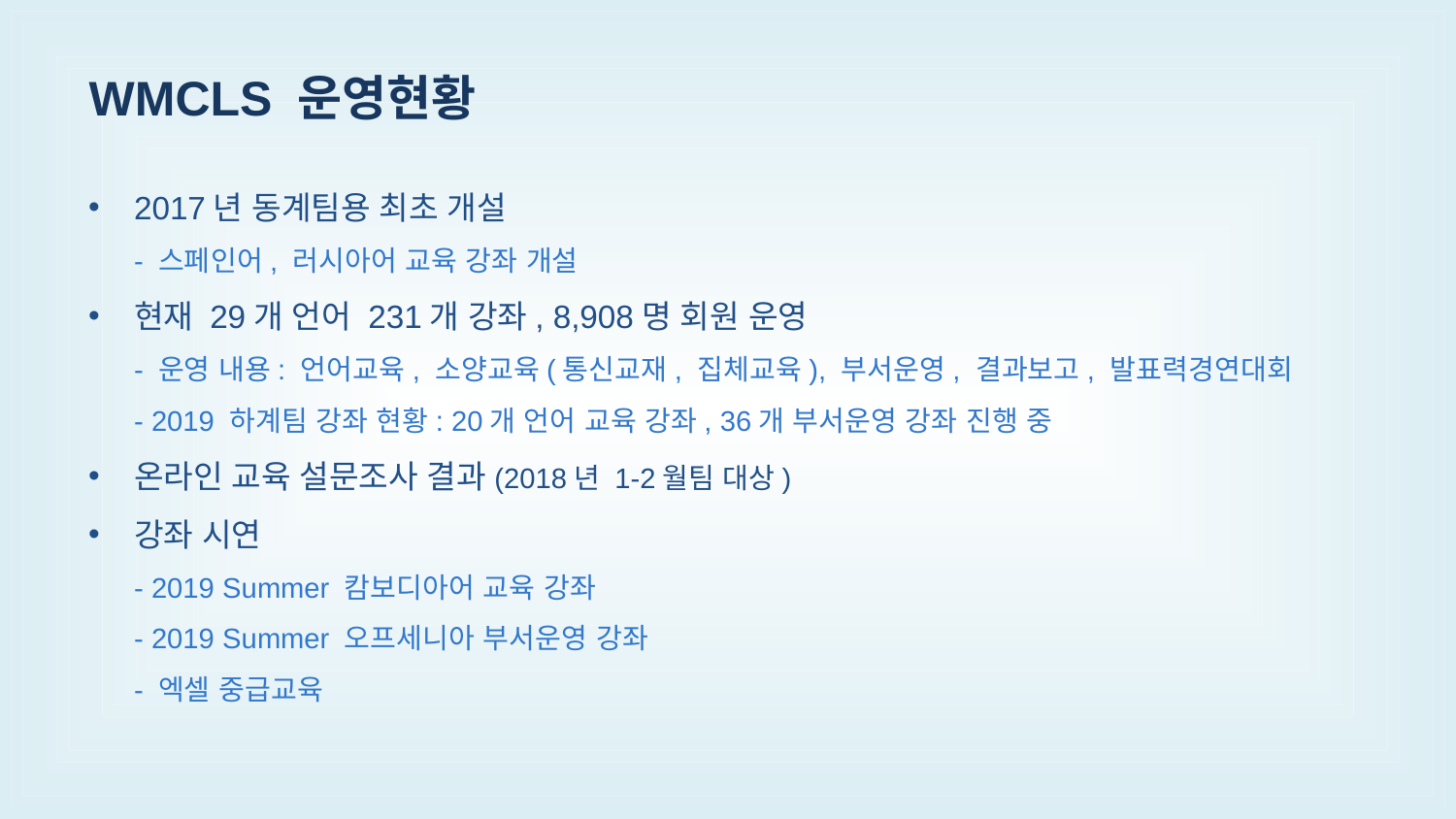

WMCLS 운영현황
2017년 동계팀용 최초 개설
- 스페인어, 러시아어 교육 강좌 개설
현재 29개 언어 231개 강좌, 8,908명 회원 운영
- 운영 내용: 언어교육, 소양교육(통신교재, 집체교육), 부서운영, 결과보고, 발표력경연대회
- 2019 하계팀 강좌 현황: 20개 언어 교육 강좌, 36개 부서운영 강좌 진행 중
온라인 교육 설문조사 결과(2018년 1-2월팀 대상)
강좌 시연
- 2019 Summer 캄보디아어 교육 강좌
- 2019 Summer 오프세니아 부서운영 강좌
- 엑셀 중급교육